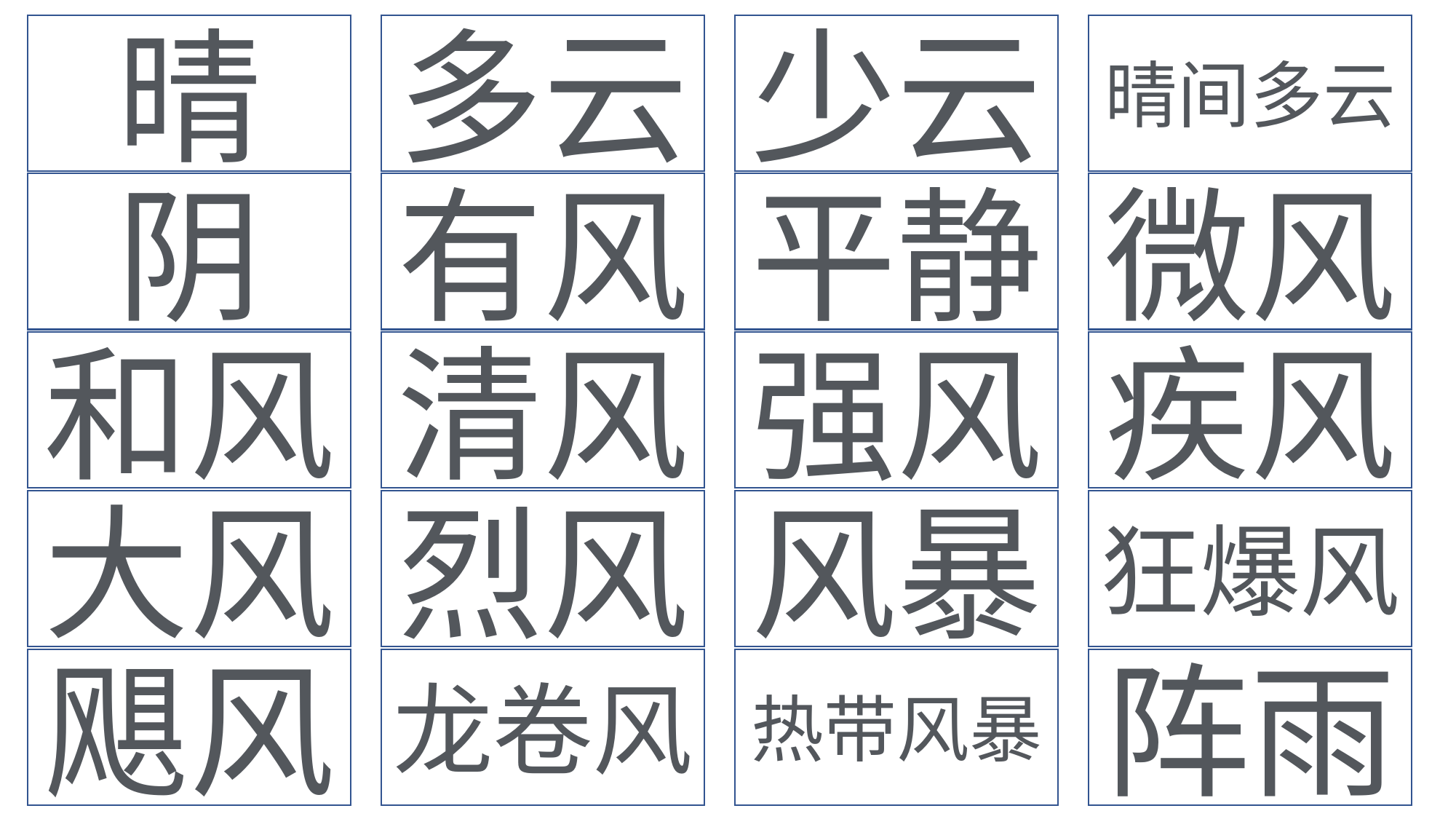

晴
多云
少云
晴间多云
阴
有风
平静
微风
和风
清风
强风
疾风
大风
烈风
风暴
狂爆风
飓风
龙卷风
热带风暴
阵雨